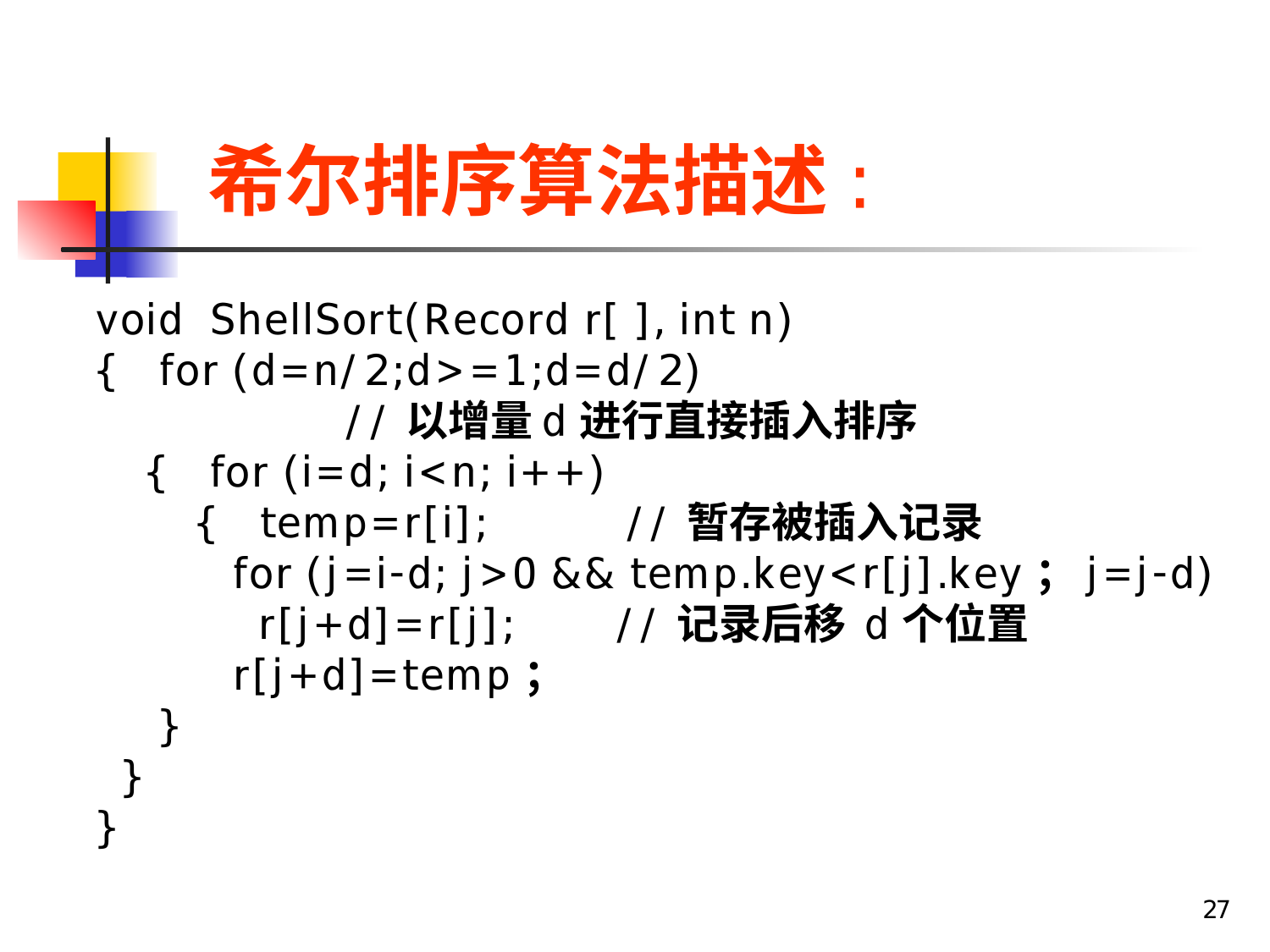

希尔排序算法描述:
void  ShellSort(Record r[ ], int n)
{   for (d=n/2;d>=1;d=d/2)
                    //以增量d进行直接插入排序
    {   for (i=d; i<n; i++)
        {   temp=r[i];           //暂存被插入记录
           for (j=i-d; j>0 && temp.key<r[j].key；j=j-d)
             r[j+d]=r[j];        //记录后移 d个位置
           r[j+d]=temp；
     }
  }
}
27